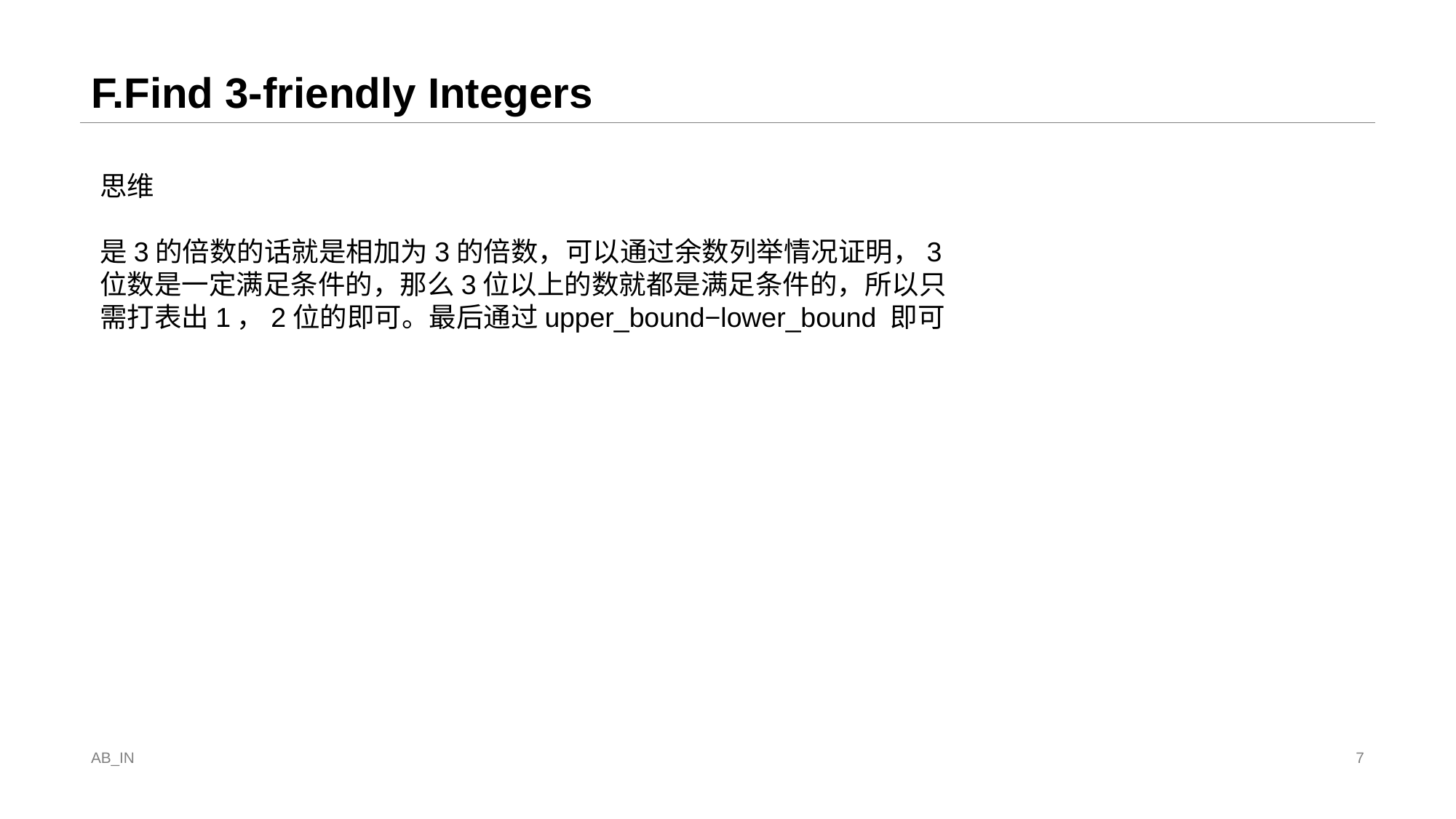

# F.Find 3-friendly Integers
思维

是3的倍数的话就是相加为3的倍数，可以通过余数列举情况证明，3位数是一定满足条件的，那么3位以上的数就都是满足条件的，所以只需打表出1，2位的即可。最后通过upper_bound−lower_bound 即可
AB_IN
7